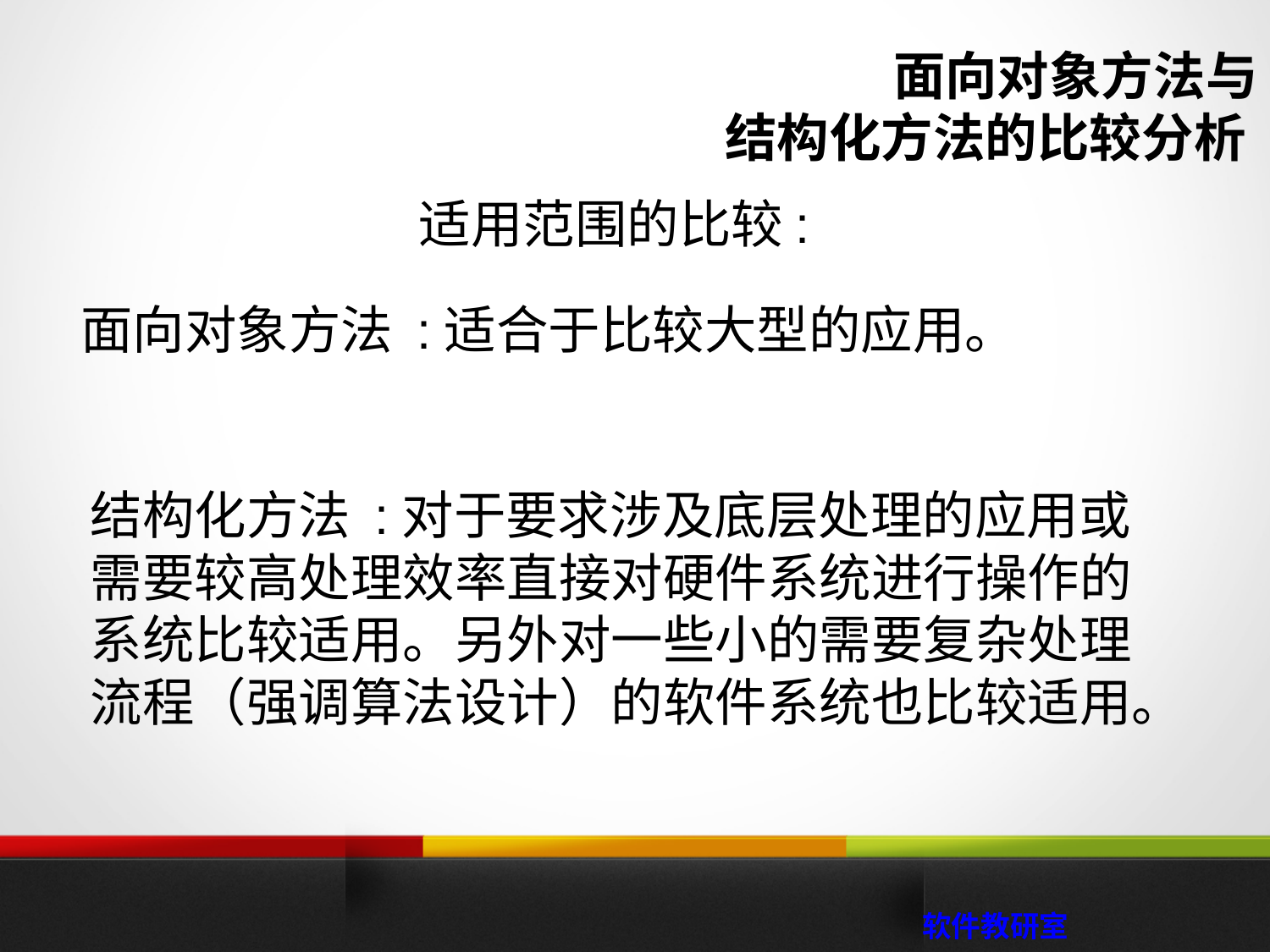

面向对象方法与
结构化方法的比较分析

# 适用范围的比较:
面向对象方法 :适合于比较大型的应用。
结构化方法 :对于要求涉及底层处理的应用或需要较高处理效率直接对硬件系统进行操作的系统比较适用。另外对一些小的需要复杂处理流程（强调算法设计）的软件系统也比较适用。
                                     软件教研室